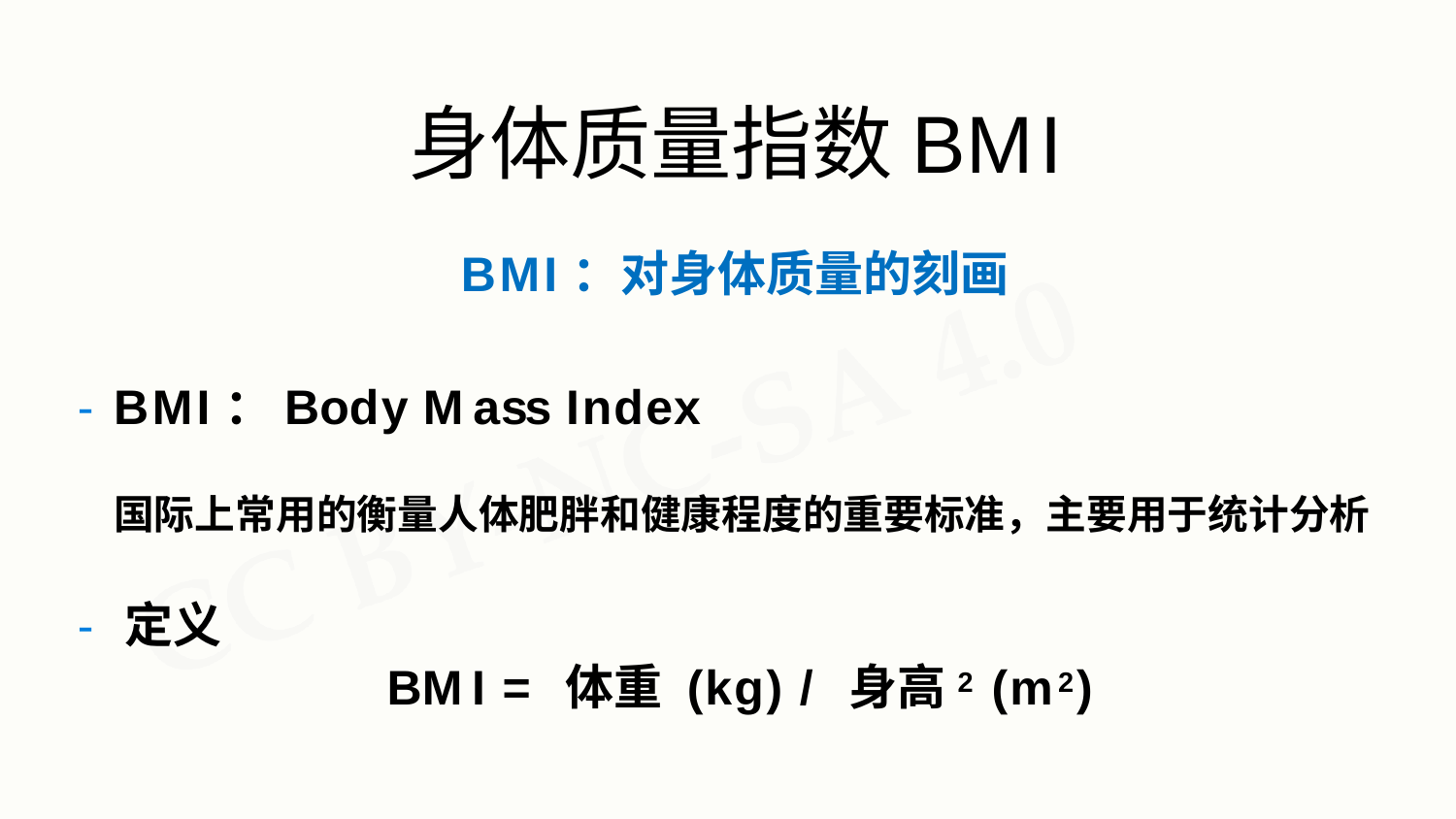

# 身体质量指数BMI
BMI：对身体质量的刻画

- BMI：Body Mass Index

国际上常用的衡量人体肥胖和健康程度的重要标准，主要用于统计分析

- 定义
BMI = 体重 (kg) / 身高2  (m2)